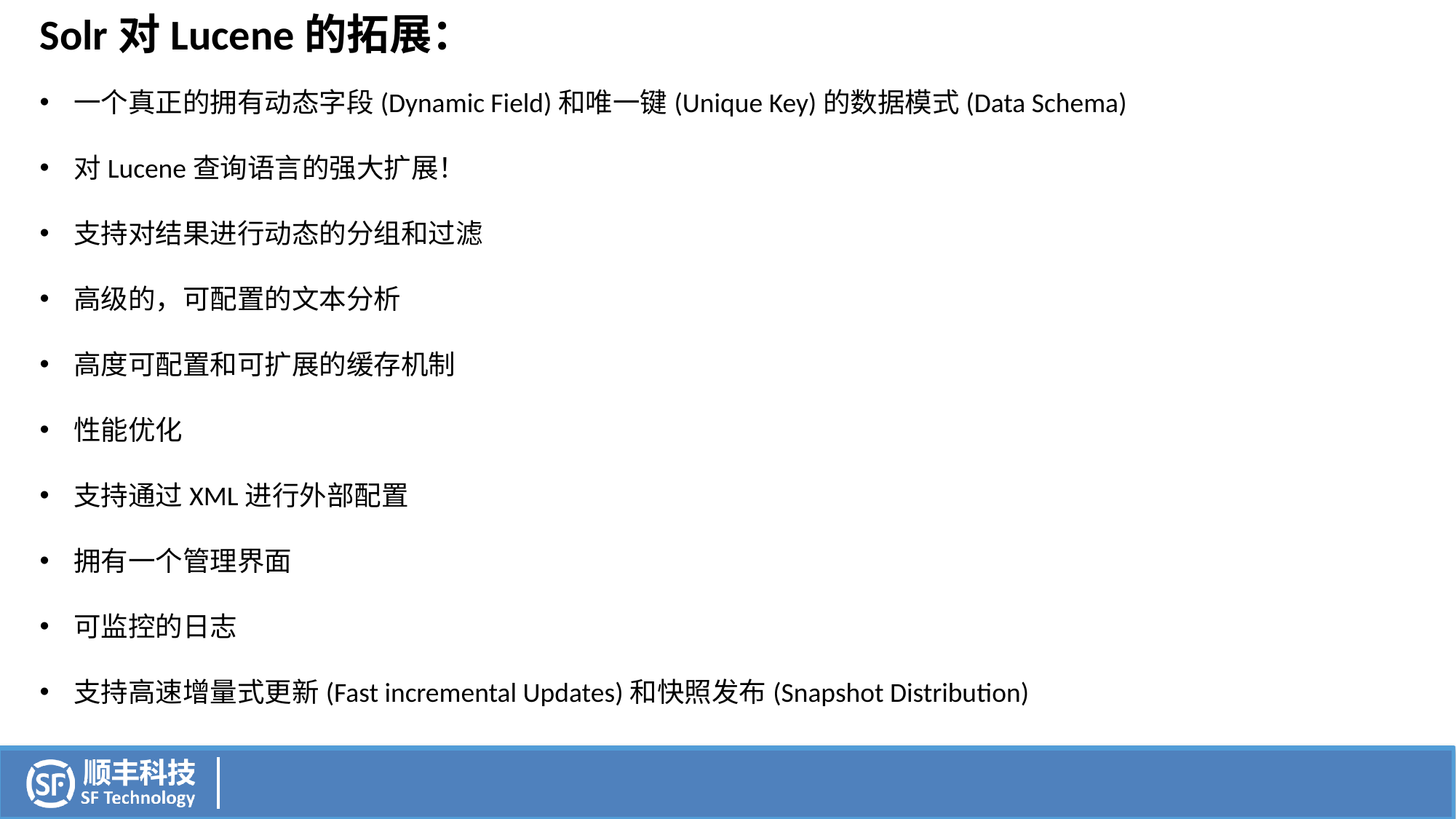

Solr对Lucene的拓展：
一个真正的拥有动态字段(Dynamic Field)和唯一键(Unique Key)的数据模式(Data Schema)

对Lucene查询语言的强大扩展！

支持对结果进行动态的分组和过滤

高级的，可配置的文本分析

高度可配置和可扩展的缓存机制

性能优化

支持通过XML进行外部配置

拥有一个管理界面

可监控的日志

支持高速增量式更新(Fast incremental Updates)和快照发布(Snapshot Distribution)